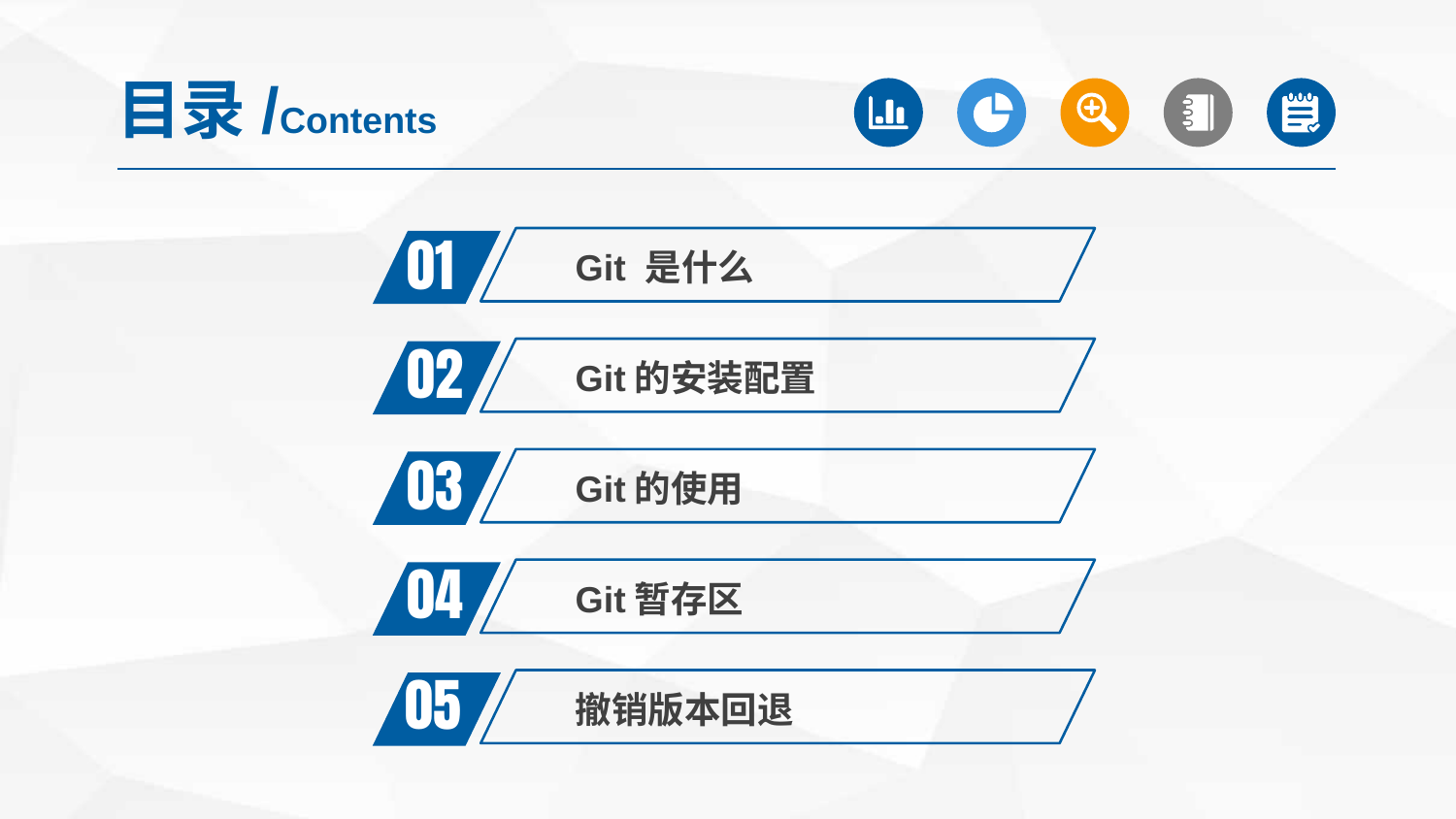

目录/Contents

01

Git 是什么
02

Git的安装配置
03

Git的使用
04

Git暂存区
05

撤销版本回退